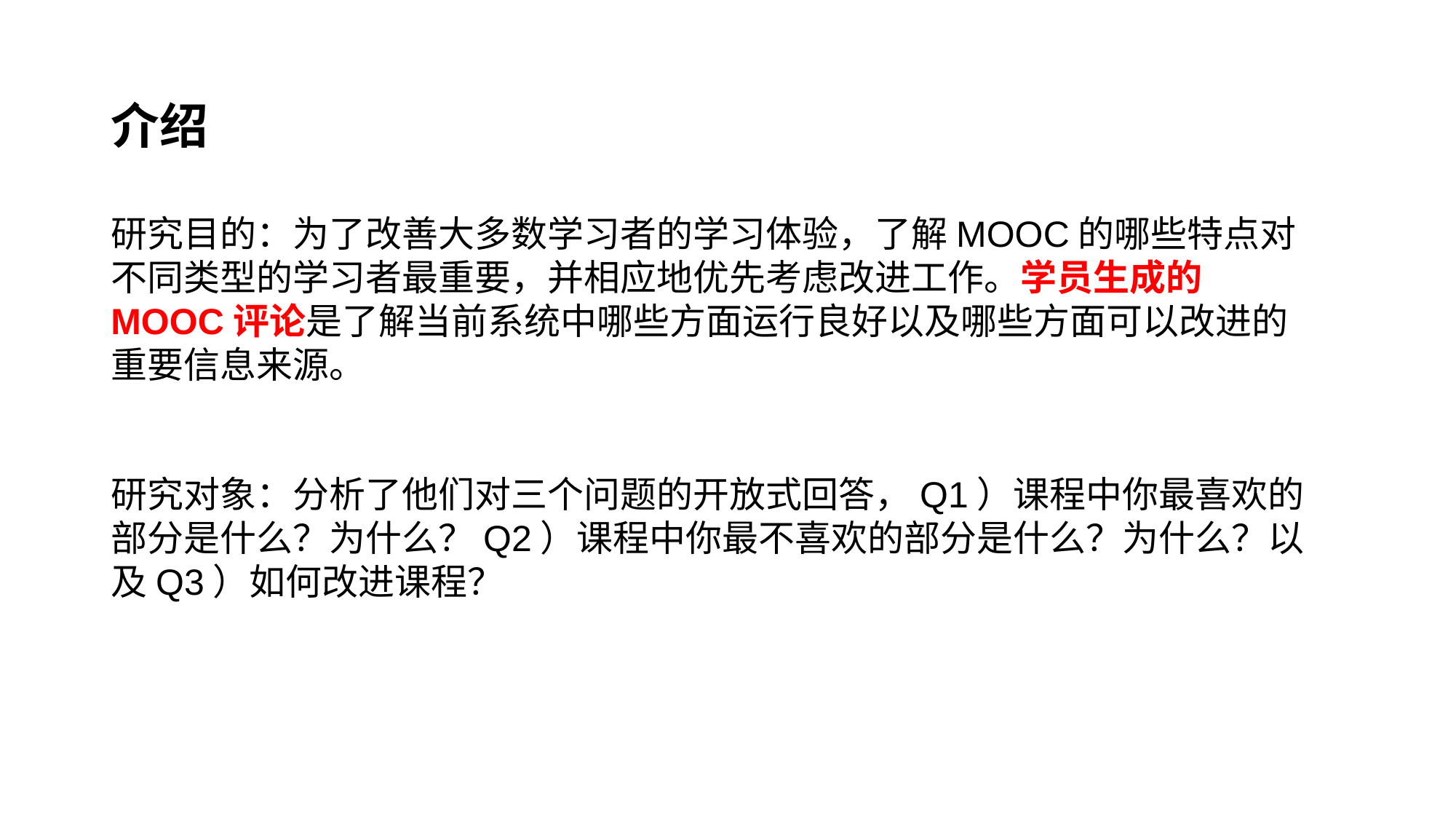

# 介绍
研究目的：为了改善大多数学习者的学习体验，了解MOOC的哪些特点对不同类型的学习者最重要，并相应地优先考虑改进工作。学员生成的MOOC评论是了解当前系统中哪些方面运行良好以及哪些方面可以改进的重要信息来源。
研究对象：分析了他们对三个问题的开放式回答，Q1）课程中你最喜欢的部分是什么？为什么？Q2）课程中你最不喜欢的部分是什么？为什么？以及Q3）如何改进课程？